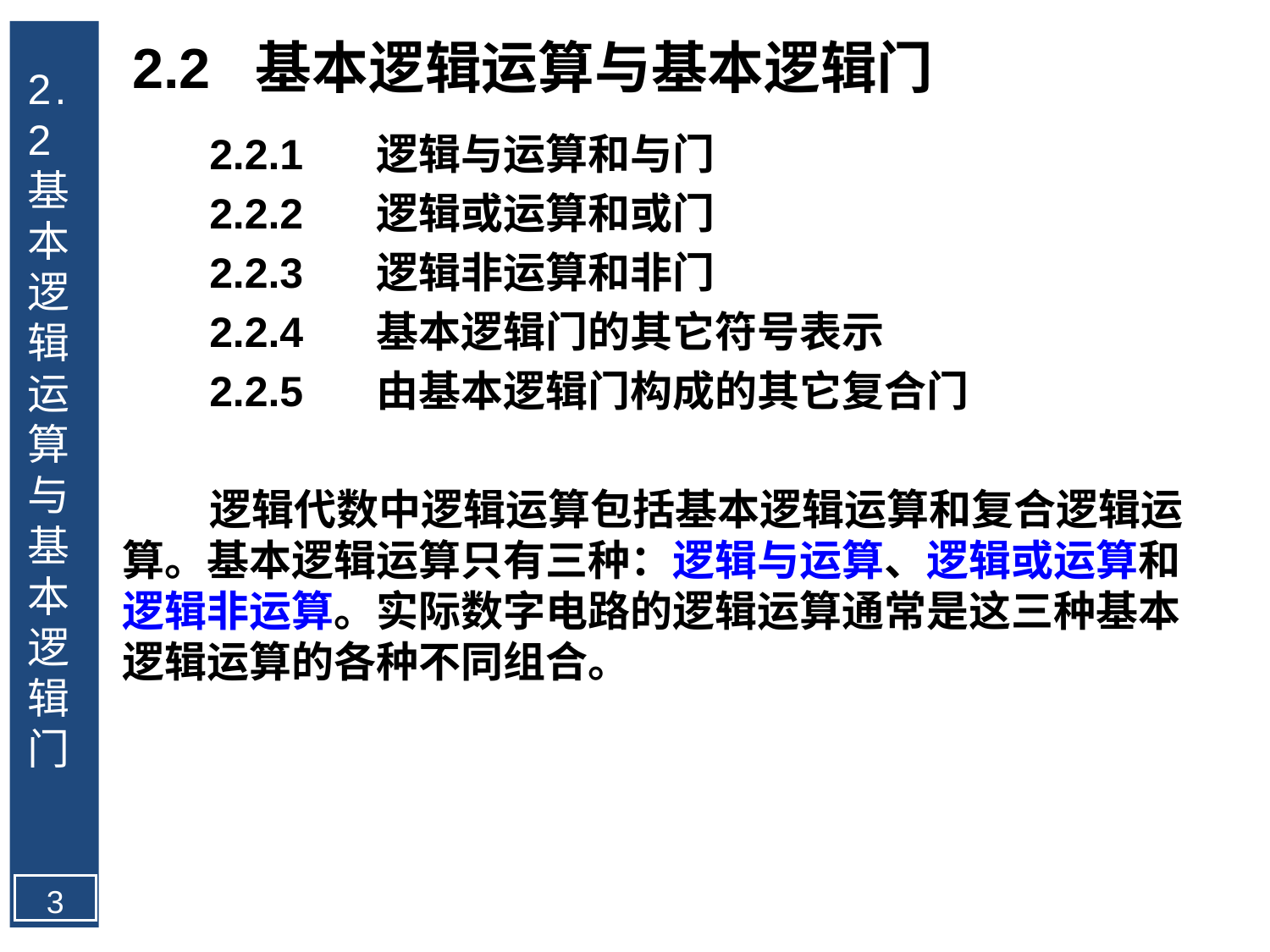

2.2  基本逻辑运算与基本逻辑门
2.2  基本逻辑运算与基本逻辑门
2.2.1	逻辑与运算和与门
2.2.2	逻辑或运算和或门
2.2.3	逻辑非运算和非门
2.2.4	基本逻辑门的其它符号表示
2.2.5	由基本逻辑门构成的其它复合门

逻辑代数中逻辑运算包括基本逻辑运算和复合逻辑运算。基本逻辑运算只有三种：逻辑与运算、逻辑或运算和逻辑非运算。实际数字电路的逻辑运算通常是这三种基本逻辑运算的各种不同组合。
3